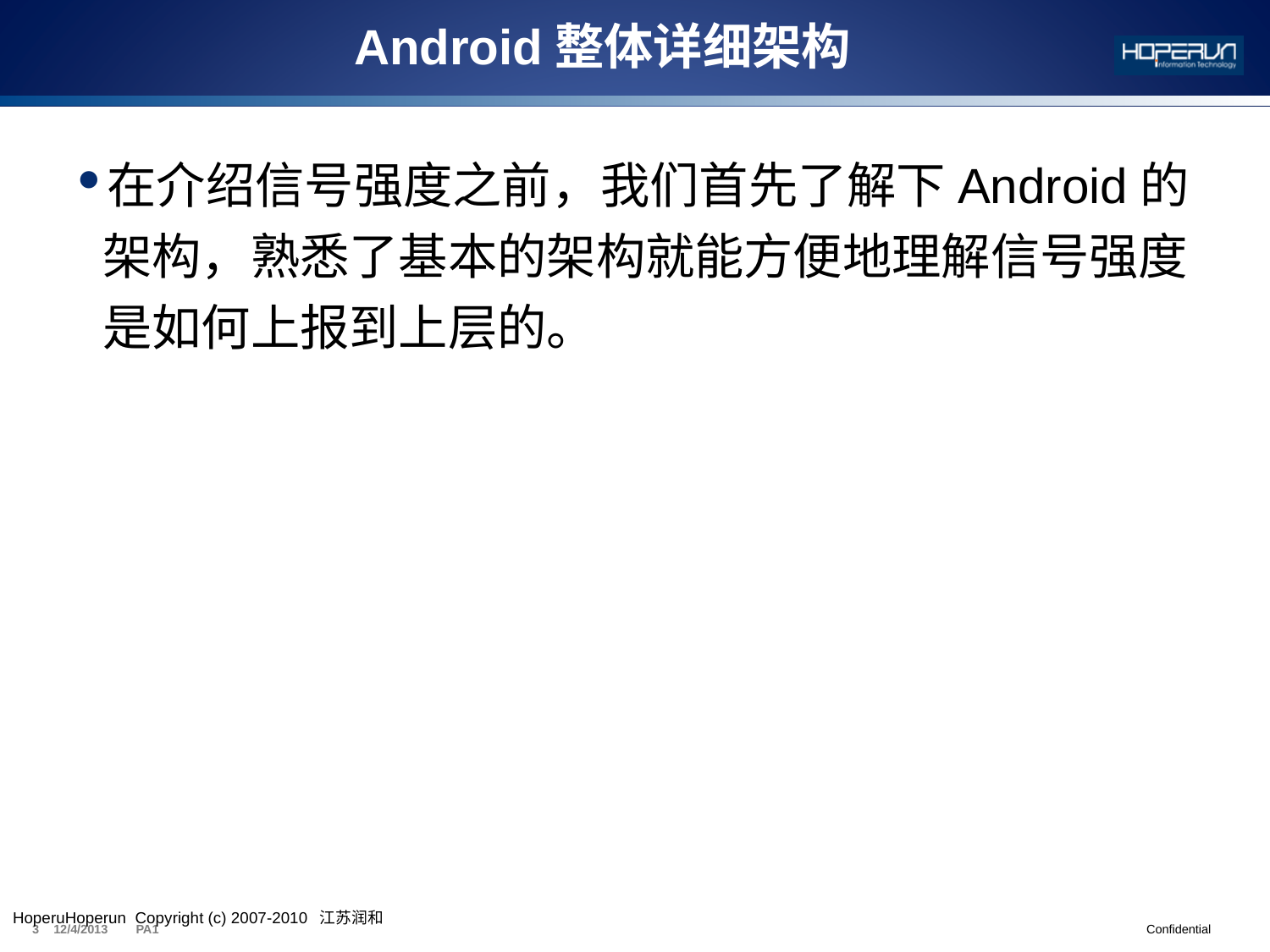

# Android整体详细架构
在介绍信号强度之前，我们首先了解下Android的架构，熟悉了基本的架构就能方便地理解信号强度是如何上报到上层的。
HoperuHoperun  Copyright (c) 2007-2010  江苏润和